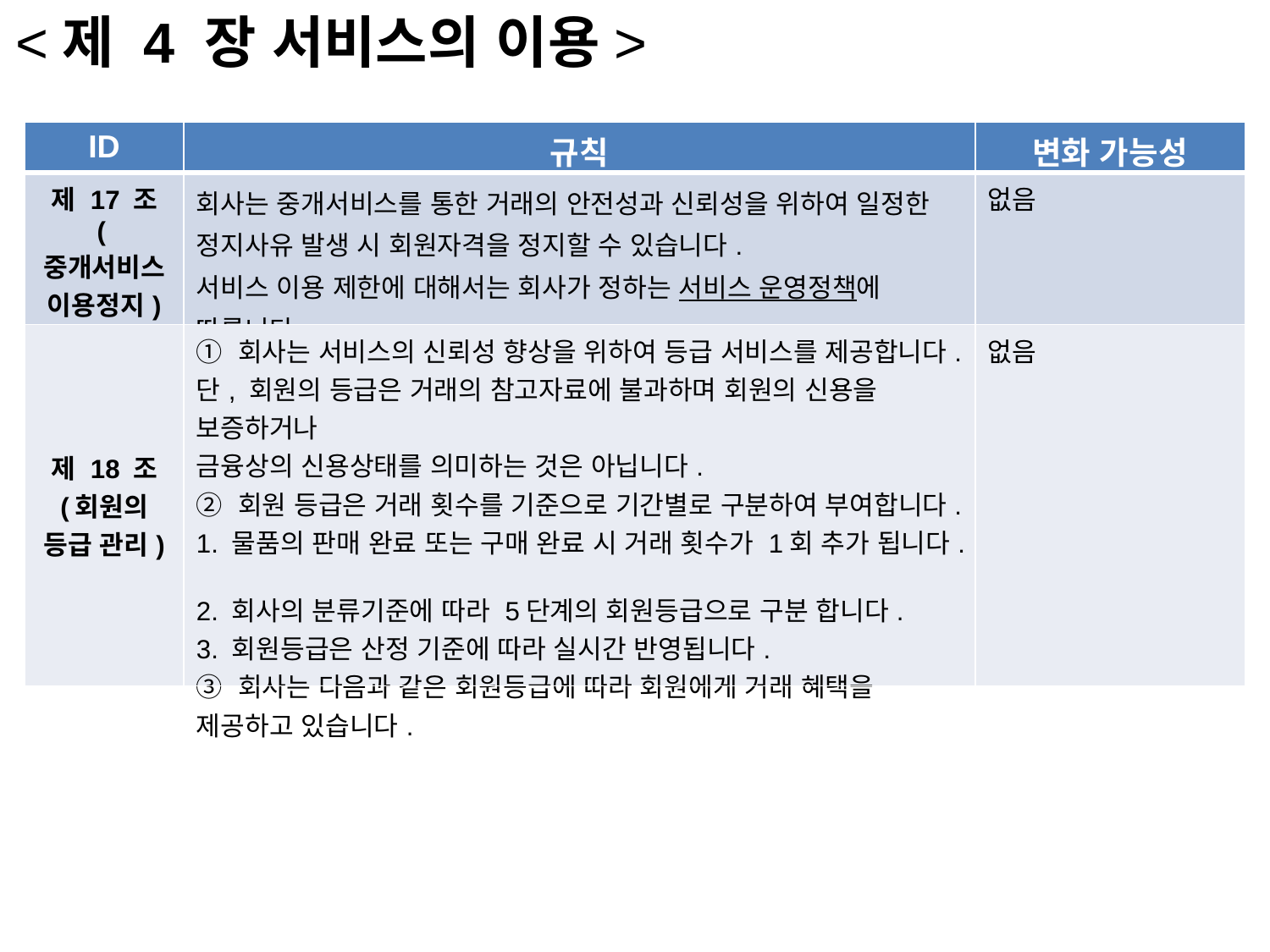

<제 4 장 서비스의 이용>
| ID | 규칙 | 변화 가능성 |
| --- | --- | --- |
| 제 17 조 (중개서비스 이용정지) | 회사는 중개서비스를 통한 거래의 안전성과 신뢰성을 위하여 일정한 정지사유 발생 시 회원자격을 정지할 수 있습니다. 서비스 이용 제한에 대해서는 회사가 정하는 서비스 운영정책에 따릅니다. | 없음 |
| 제 18 조 (회원의 등급 관리) | ① 회사는 서비스의 신뢰성 향상을 위하여 등급 서비스를 제공합니다. 단, 회원의 등급은 거래의 참고자료에 불과하며 회원의 신용을 보증하거나 금융상의 신용상태를 의미하는 것은 아닙니다. ② 회원 등급은 거래 횟수를 기준으로 기간별로 구분하여 부여합니다. 1. 물품의 판매 완료 또는 구매 완료 시 거래 횟수가 1회 추가 됩니다. 2. 회사의 분류기준에 따라 5단계의 회원등급으로 구분 합니다. 3. 회원등급은 산정 기준에 따라 실시간 반영됩니다. ③ 회사는 다음과 같은 회원등급에 따라 회원에게 거래 혜택을 제공하고 있습니다. | 없음 |